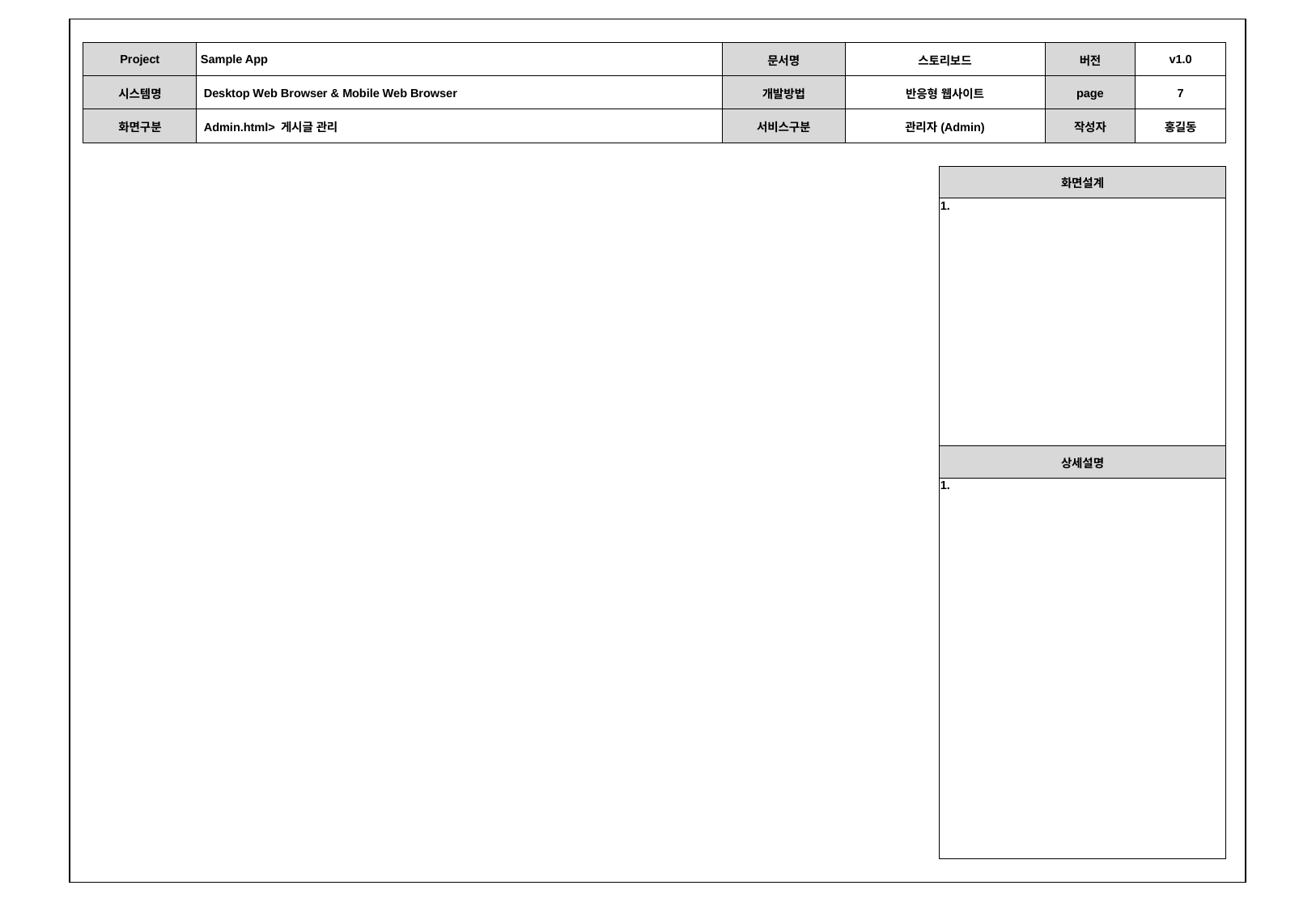

|  |  |  |  |  |  |  |  |  |
| --- | --- | --- | --- | --- | --- | --- | --- | --- |
|  | Project | Sample App | 문서명 | 스토리보드 |  | 버전 | v1.0 |  |
|  | 시스템명 | Desktop Web Browser & Mobile Web Browser | 개발방법 | 반응형 웹사이트 |  | page | 7 |  |
|  | 화면구분 | Admin.html> 게시글 관리 | 서비스구분 | 관리자(Admin) |  | 작성자 | 홍길동 |  |
|  |  |  |  |  |  |  |  |  |
|  |  |  |  |  | 화면설계 |  |  |  |
|  |  |  |  |  | 1. |  |  |  |
|  |  |  |  |  | 상세설명 |  |  |  |
|  |  |  |  |  | 1. |  |  |  |
|  |  |  |  |  |  |  |  |  |